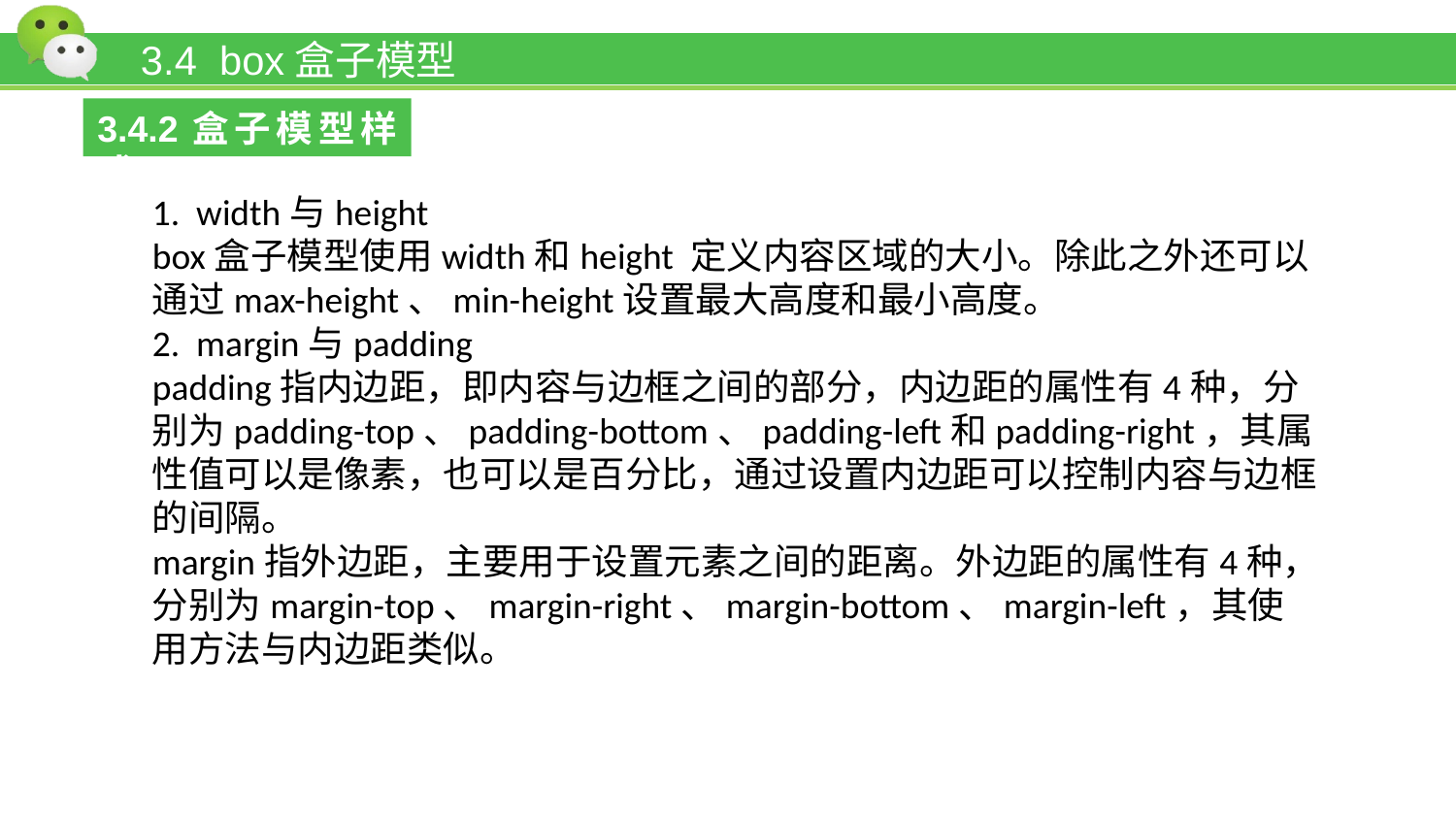

# 3.4  box盒子模型
3.4.2盒子模型样式
1.  width与height
box盒子模型使用width和height 定义内容区域的大小。除此之外还可以通过max-height、min-height设置最大高度和最小高度。
2.  margin与padding
padding指内边距，即内容与边框之间的部分，内边距的属性有4种，分别为padding-top、padding-bottom、padding-left和padding-right，其属性值可以是像素，也可以是百分比，通过设置内边距可以控制内容与边框的间隔。
margin指外边距，主要用于设置元素之间的距离。外边距的属性有4种，分别为margin-top、margin-right、margin-bottom、margin-left，其使用方法与内边距类似。